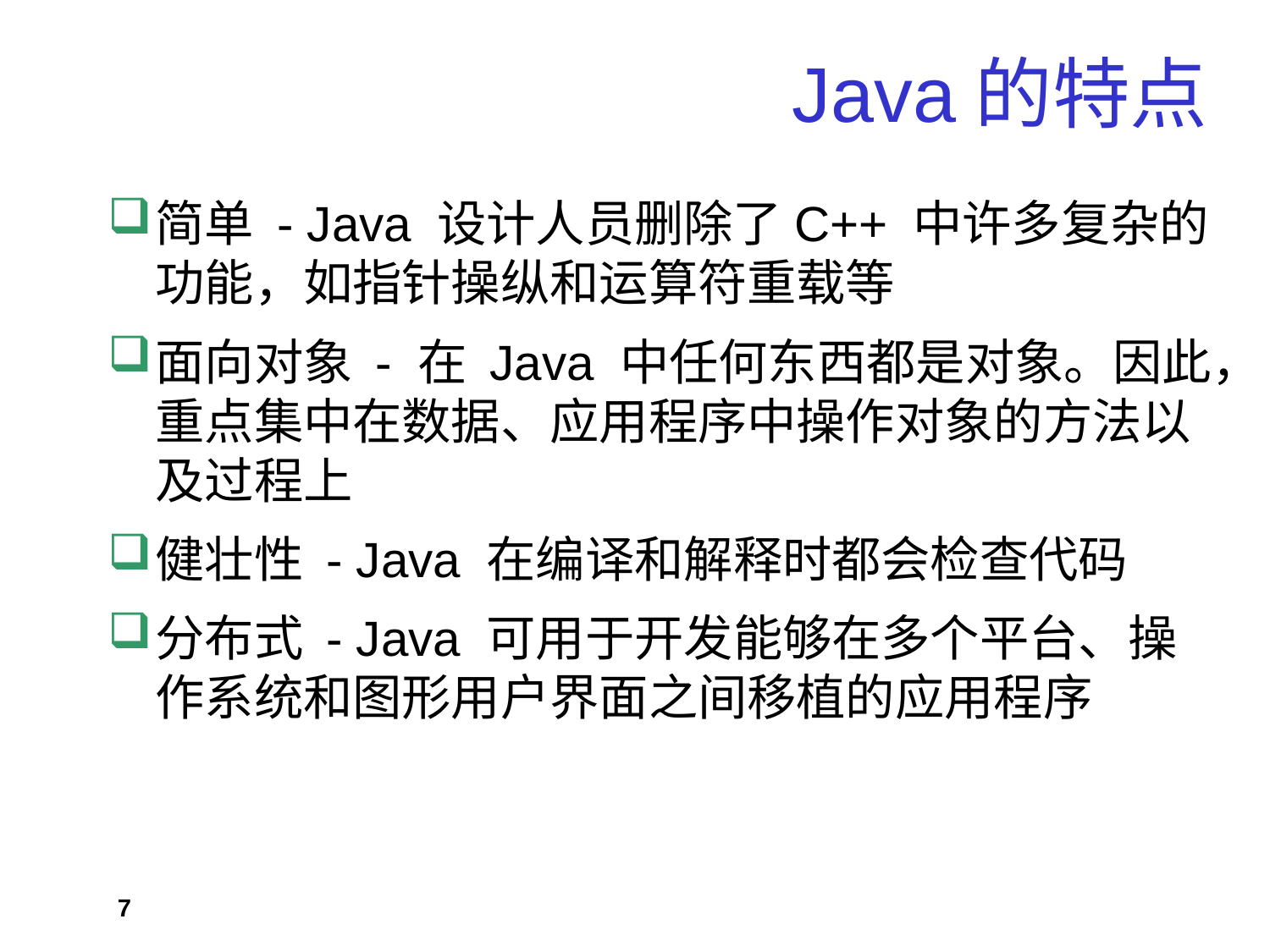

# Java的特点
简单 - Java 设计人员删除了C++ 中许多复杂的功能，如指针操纵和运算符重载等
面向对象 - 在 Java 中任何东西都是对象。因此，重点集中在数据、应用程序中操作对象的方法以及过程上
健壮性 - Java 在编译和解释时都会检查代码
分布式 - Java 可用于开发能够在多个平台、操作系统和图形用户界面之间移植的应用程序

7